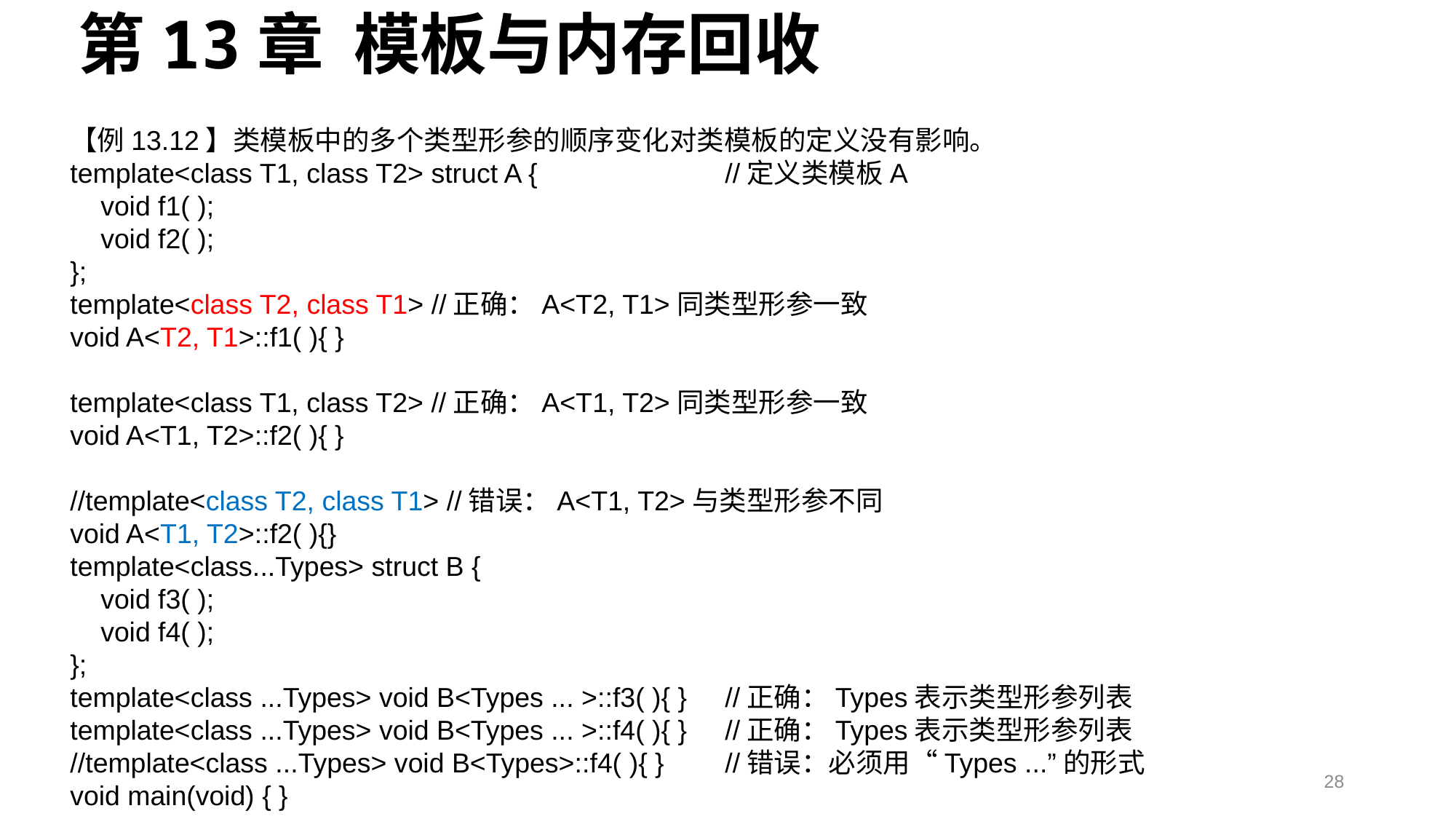

# 第13章  模板与内存回收
【例13.12】类模板中的多个类型形参的顺序变化对类模板的定义没有影响。
template<class T1, class T2> struct A {		//定义类模板A
    void f1( );
    void f2( );
};
template<class T2, class T1> //正确：A<T2, T1>同类型形参一致
void A<T2, T1>::f1( ){ }

template<class T1, class T2> //正确：A<T1, T2>同类型形参一致
void A<T1, T2>::f2( ){ }

//template<class T2, class T1> //错误：A<T1, T2>与类型形参不同
void A<T1, T2>::f2( ){}
template<class...Types> struct B {
    void f3( );
    void f4( );
};
template<class ...Types> void B<Types ... >::f3( ){ }	//正确：Types表示类型形参列表
template<class ...Types> void B<Types ... >::f4( ){ }	//正确：Types表示类型形参列表
//template<class ...Types> void B<Types>::f4( ){ } 	//错误：必须用“Types ...”的形式
void main(void) { }
28